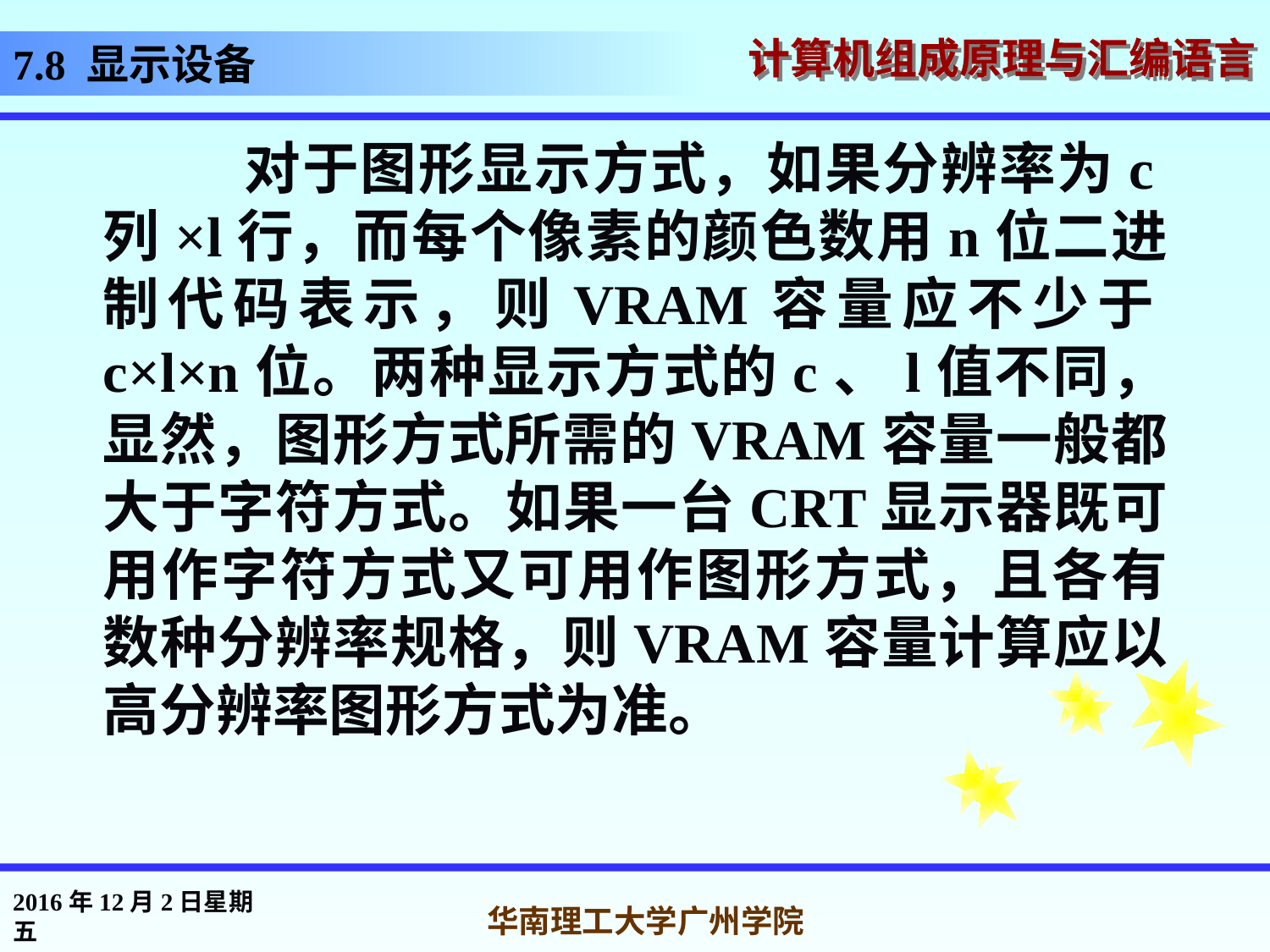

# 7.8 显示设备
            对于图形显示方式，如果分辨率为c列×l行，而每个像素的颜色数用n位二进制代码表示，则VRAM容量应不少于c×l×n位。两种显示方式的c、l值不同，显然，图形方式所需的VRAM容量一般都大于字符方式。如果一台CRT显示器既可用作字符方式又可用作图形方式，且各有数种分辨率规格，则VRAM容量计算应以高分辨率图形方式为准。
2016年12月2日星期五
华南理工大学广州学院